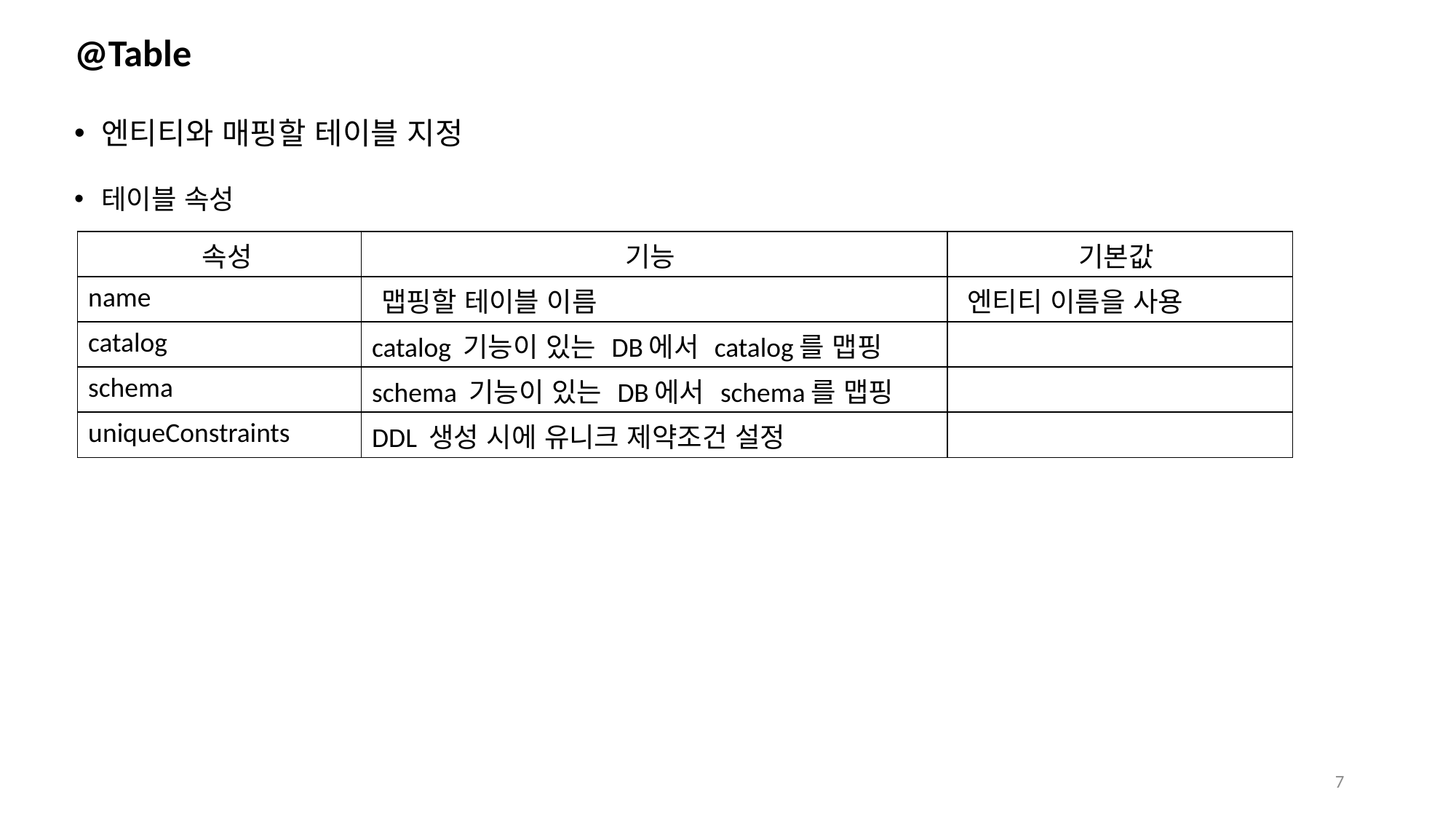

# @Table
엔티티와 매핑할 테이블 지정
테이블 속성
| 속성 | 기능 | 기본값 |
| --- | --- | --- |
| name | 맵핑할 테이블 이름 | 엔티티 이름을 사용 |
| catalog | catalog 기능이 있는 DB에서 catalog를 맵핑 |  |
| schema | schema 기능이 있는 DB에서 schema를 맵핑 |  |
| uniqueConstraints | DDL 생성 시에 유니크 제약조건 설정 |  |
7